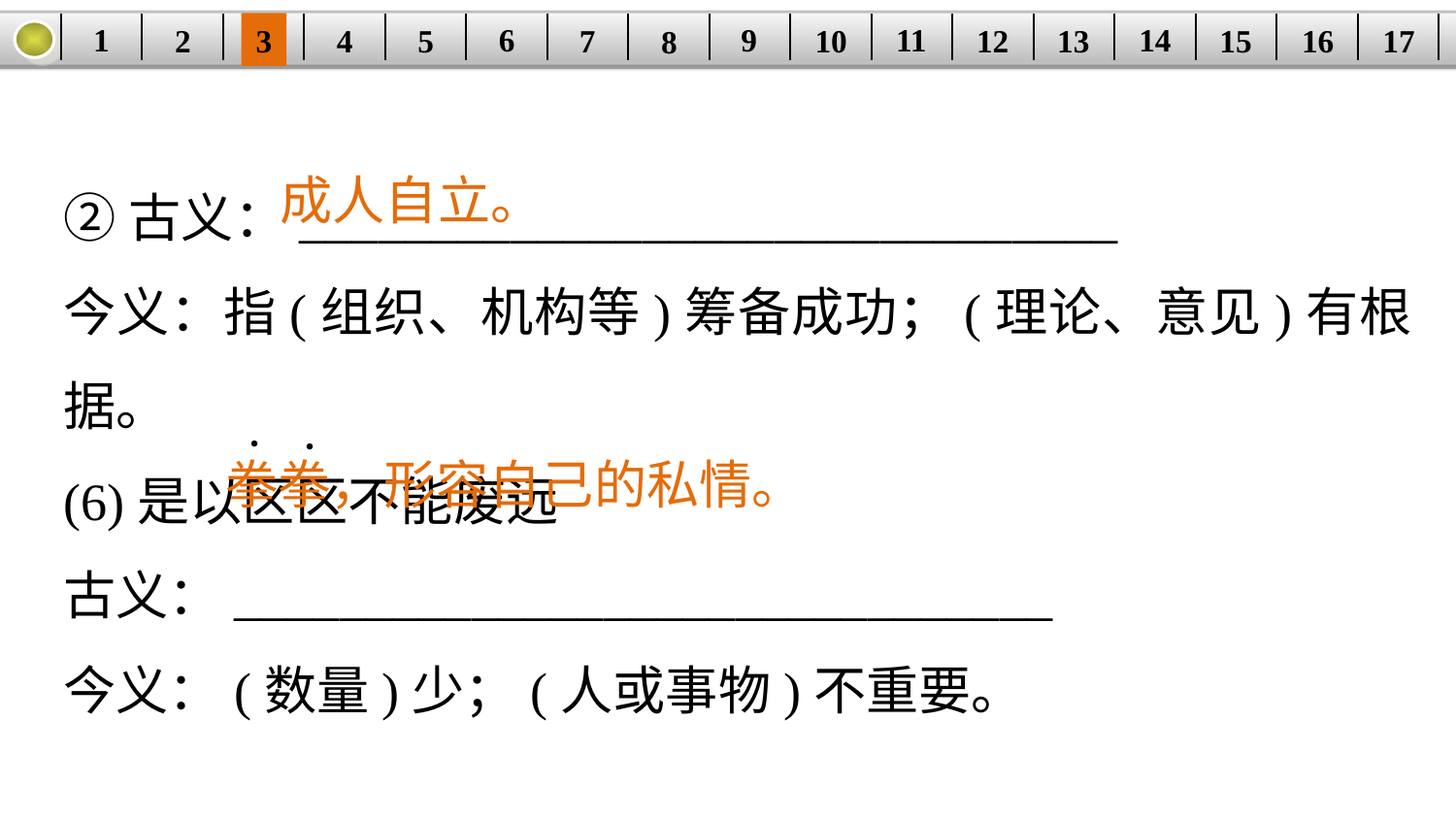

14
1
11
9
6
3
15
12
5
2
16
13
10
|  |  |  |  |  |  |  |  |  |  |  |  |  |  |  |  |  |
| --- | --- | --- | --- | --- | --- | --- | --- | --- | --- | --- | --- | --- | --- | --- | --- | --- |
7
4
17
8

②古义：_______________________________
今义：指(组织、机构等)筹备成功；(理论、意见)有根据。
(6)是以区区不能废远
古义：_______________________________
今义：(数量)少；(人或事物)不重要。
成人自立。
·
·
拳拳，形容自己的私情。